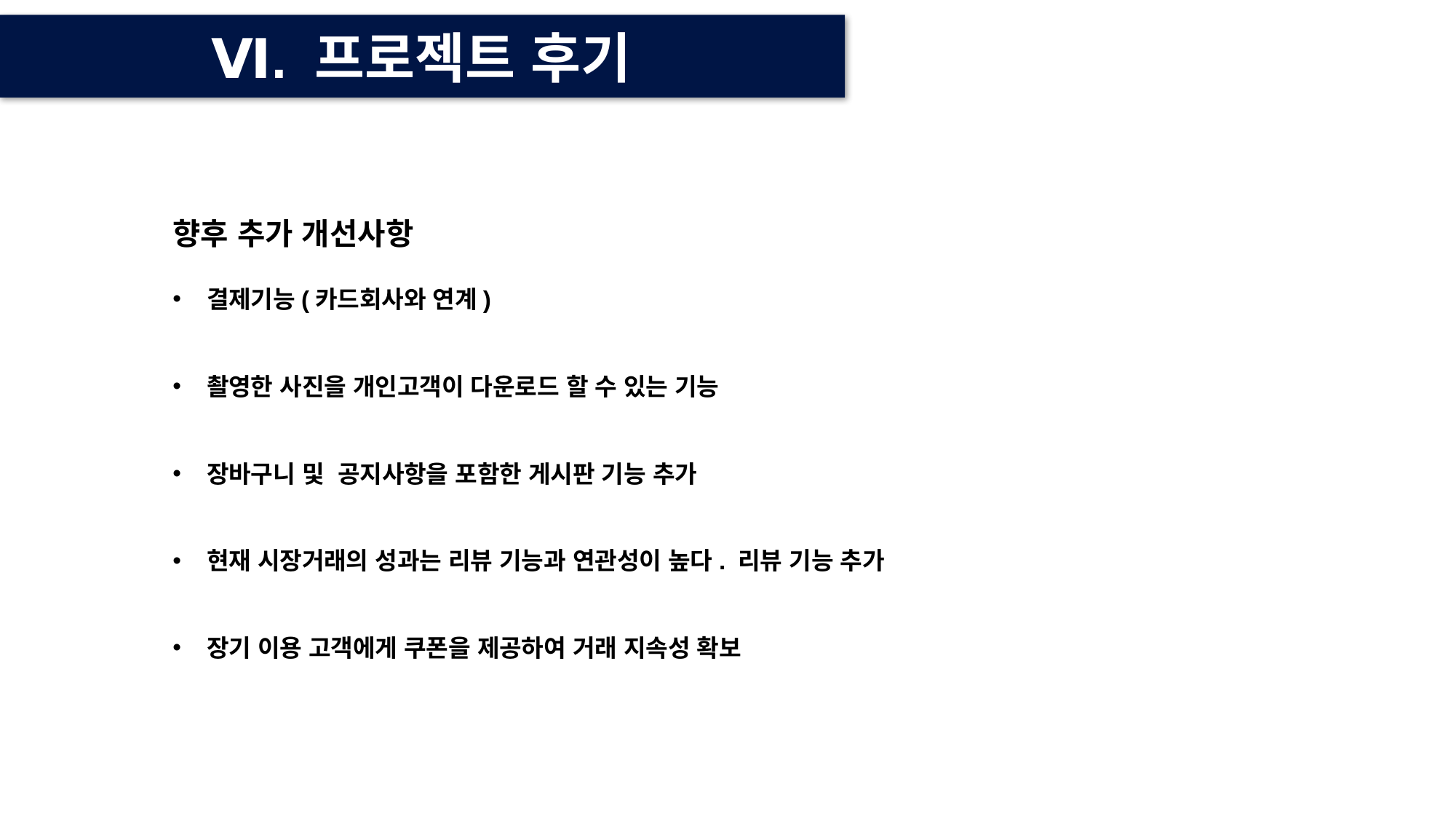

Ⅵ. 프로젝트 후기
향후 추가 개선사항

결제기능(카드회사와 연계)

촬영한 사진을 개인고객이 다운로드 할 수 있는 기능

장바구니 및  공지사항을 포함한 게시판 기능 추가

현재 시장거래의 성과는 리뷰 기능과 연관성이 높다. 리뷰 기능 추가

장기 이용 고객에게 쿠폰을 제공하여 거래 지속성 확보